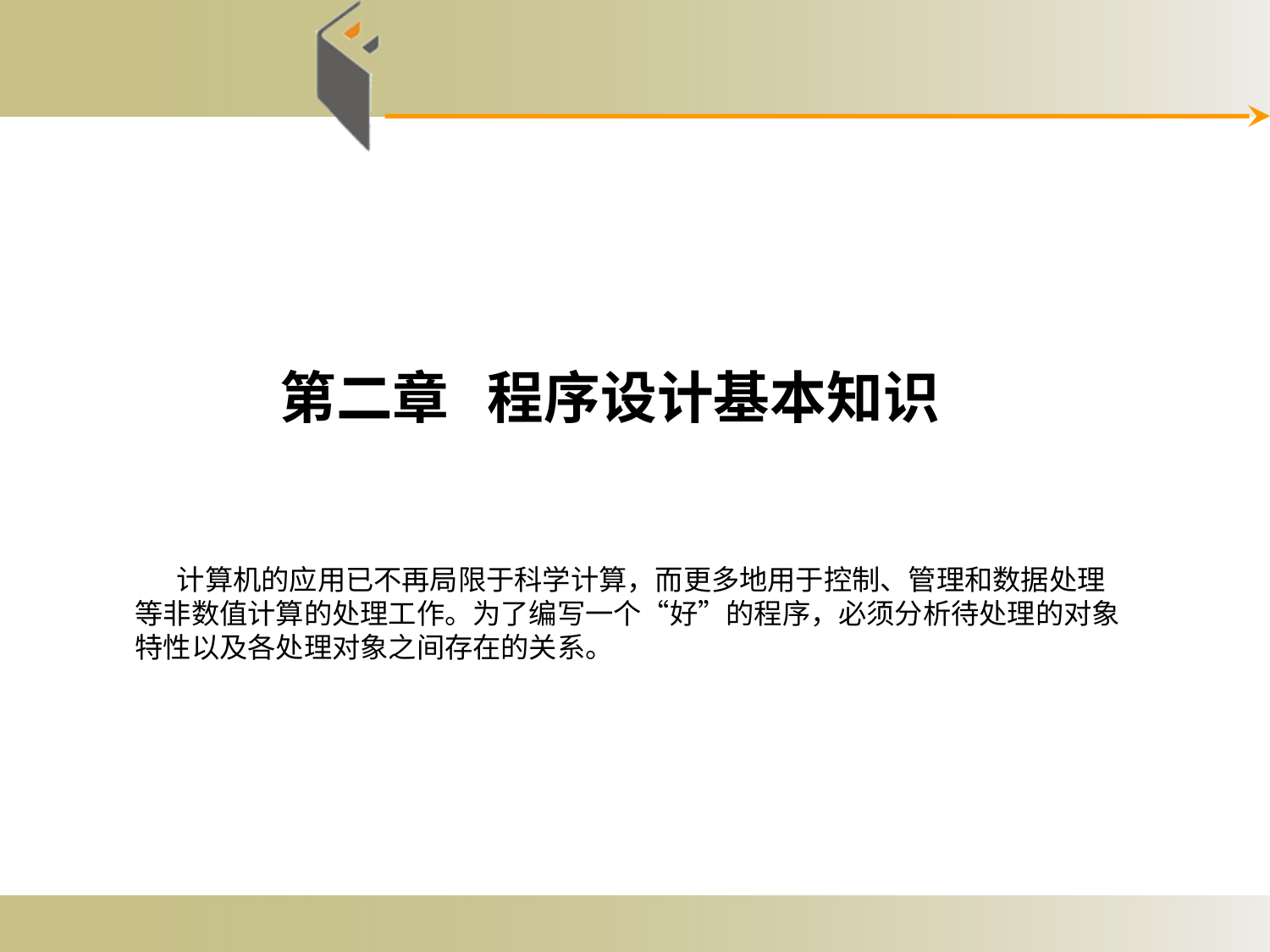

第二章   程序设计基本知识
# 计算机的应用已不再局限于科学计算，而更多地用于控制、管理和数据处理等非数值计算的处理工作。为了编写一个“好”的程序，必须分析待处理的对象特性以及各处理对象之间存在的关系。